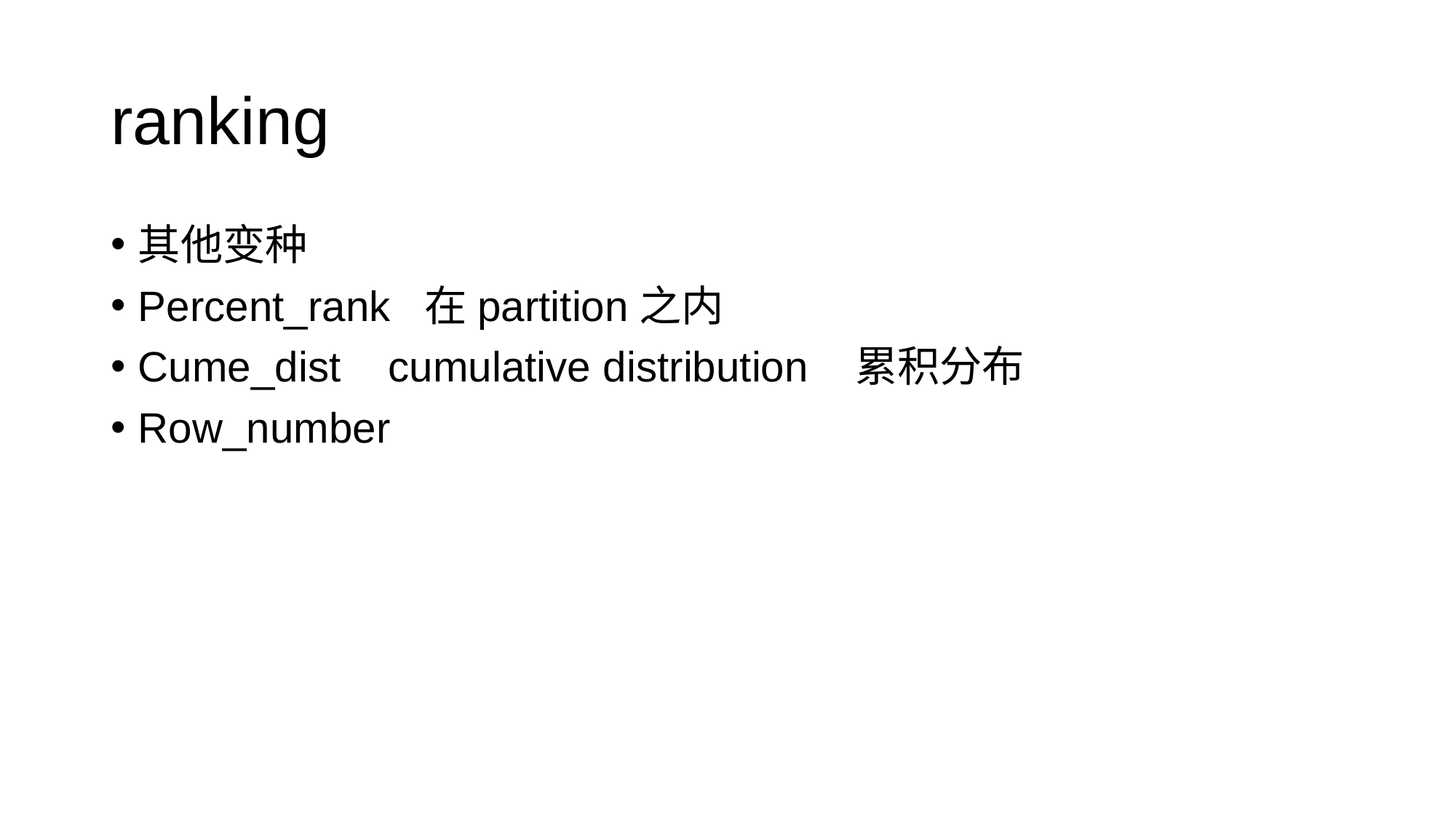

# ranking
其他变种
Percent_rank  在partition之内
Cume_dist    cumulative distribution   累积分布
Row_number